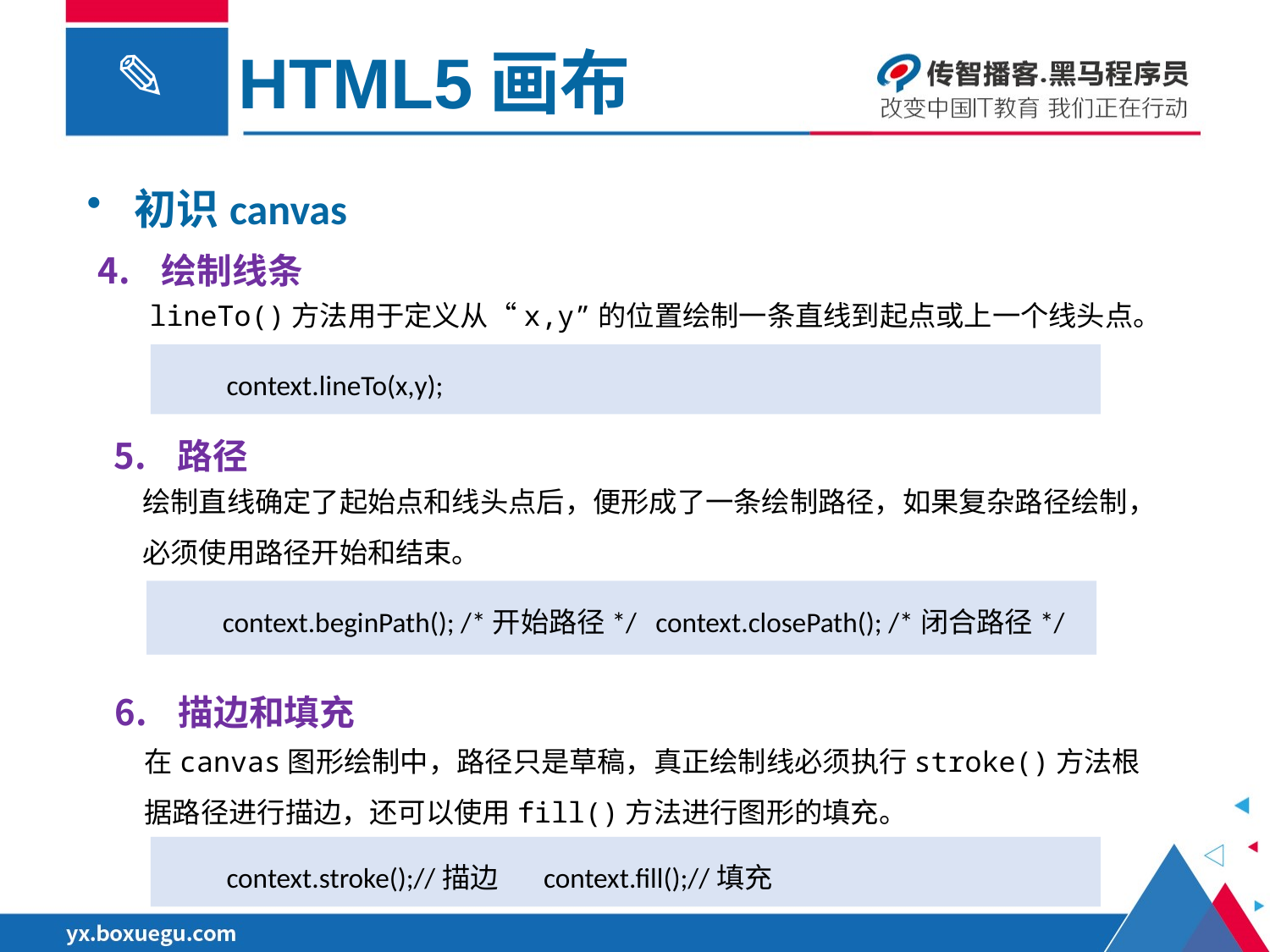

HTML5画布

初识canvas
绘制线条
lineTo()方法用于定义从“x,y”的位置绘制一条直线到起点或上一个线头点。
context.lineTo(x,y);

路径
绘制直线确定了起始点和线头点后，便形成了一条绘制路径，如果复杂路径绘制，必须使用路径开始和结束。
context.beginPath(); /*开始路径*/   context.closePath(); /*闭合路径*/

描边和填充
在canvas图形绘制中，路径只是草稿，真正绘制线必须执行stroke()方法根据路径进行描边，还可以使用fill()方法进行图形的填充。
context.stroke();//描边      context.fill();//填充